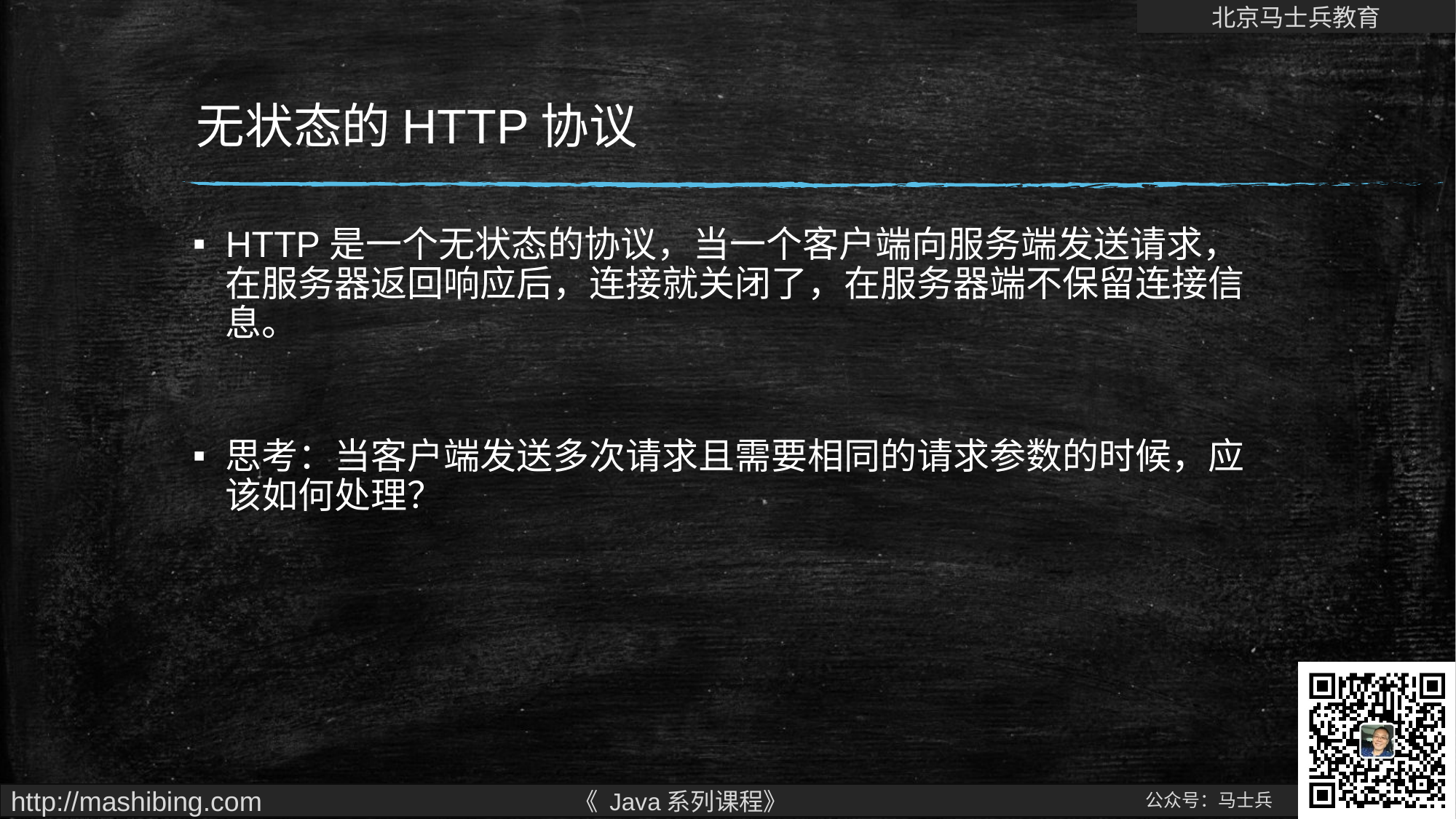

# 无状态的HTTP协议
HTTP是一个无状态的协议，当一个客户端向服务端发送请求，在服务器返回响应后，连接就关闭了，在服务器端不保留连接信息。

思考：当客户端发送多次请求且需要相同的请求参数的时候，应该如何处理？